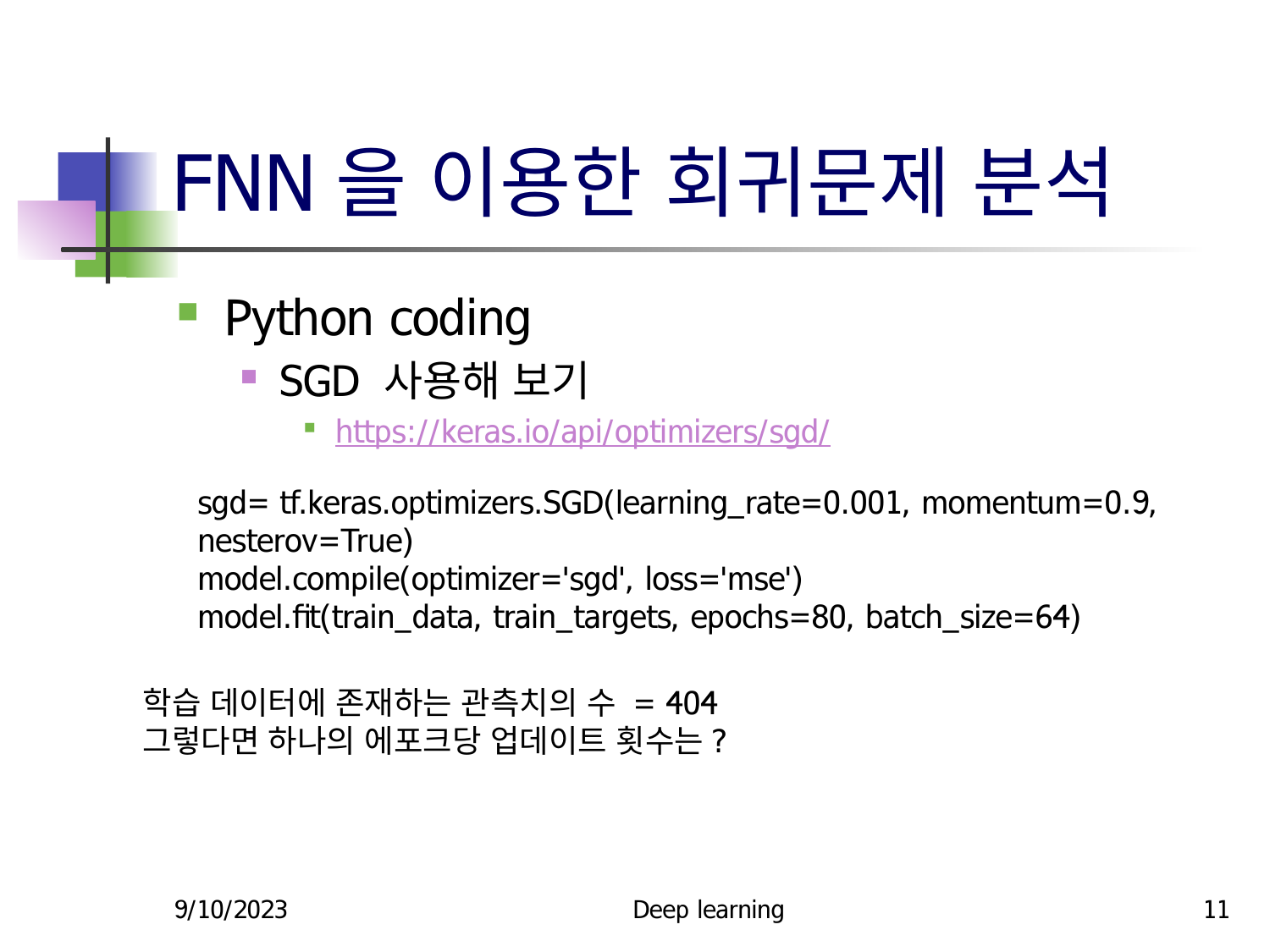

# FNN을 이용한 회귀문제 분석
Python coding
SGD 사용해 보기
https://keras.io/api/optimizers/sgd/

sgd= tf.keras.optimizers.SGD(learning_rate=0.001, momentum=0.9, nesterov=True)
model.compile(optimizer='sgd', loss='mse')
model.fit(train_data, train_targets, epochs=80, batch_size=64)
학습 데이터에 존재하는 관측치의 수 = 404
그렇다면 하나의 에포크당 업데이트 횟수는?
9/10/2023
Deep learning
11